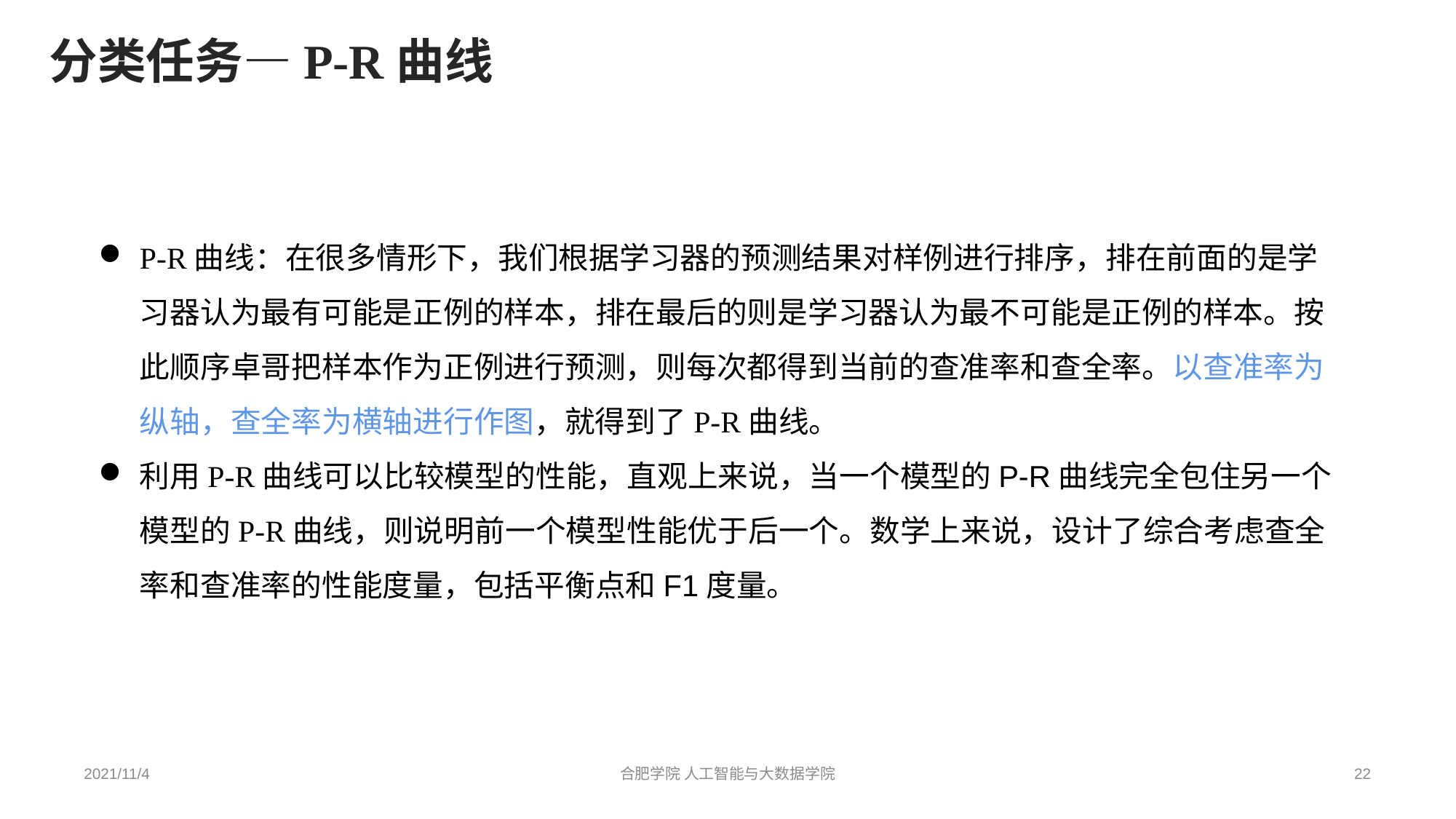

分类任务—P-R曲线
P-R曲线：在很多情形下，我们根据学习器的预测结果对样例进行排序，排在前面的是学习器认为最有可能是正例的样本，排在最后的则是学习器认为最不可能是正例的样本。按此顺序卓哥把样本作为正例进行预测，则每次都得到当前的查准率和查全率。以查准率为纵轴，查全率为横轴进行作图，就得到了P-R曲线。
利用P-R曲线可以比较模型的性能，直观上来说，当一个模型的P-R曲线完全包住另一个模型的P-R曲线，则说明前一个模型性能优于后一个。数学上来说，设计了综合考虑查全率和查准率的性能度量，包括平衡点和F1度量。
2021/11/4
合肥学院 人工智能与大数据学院
22